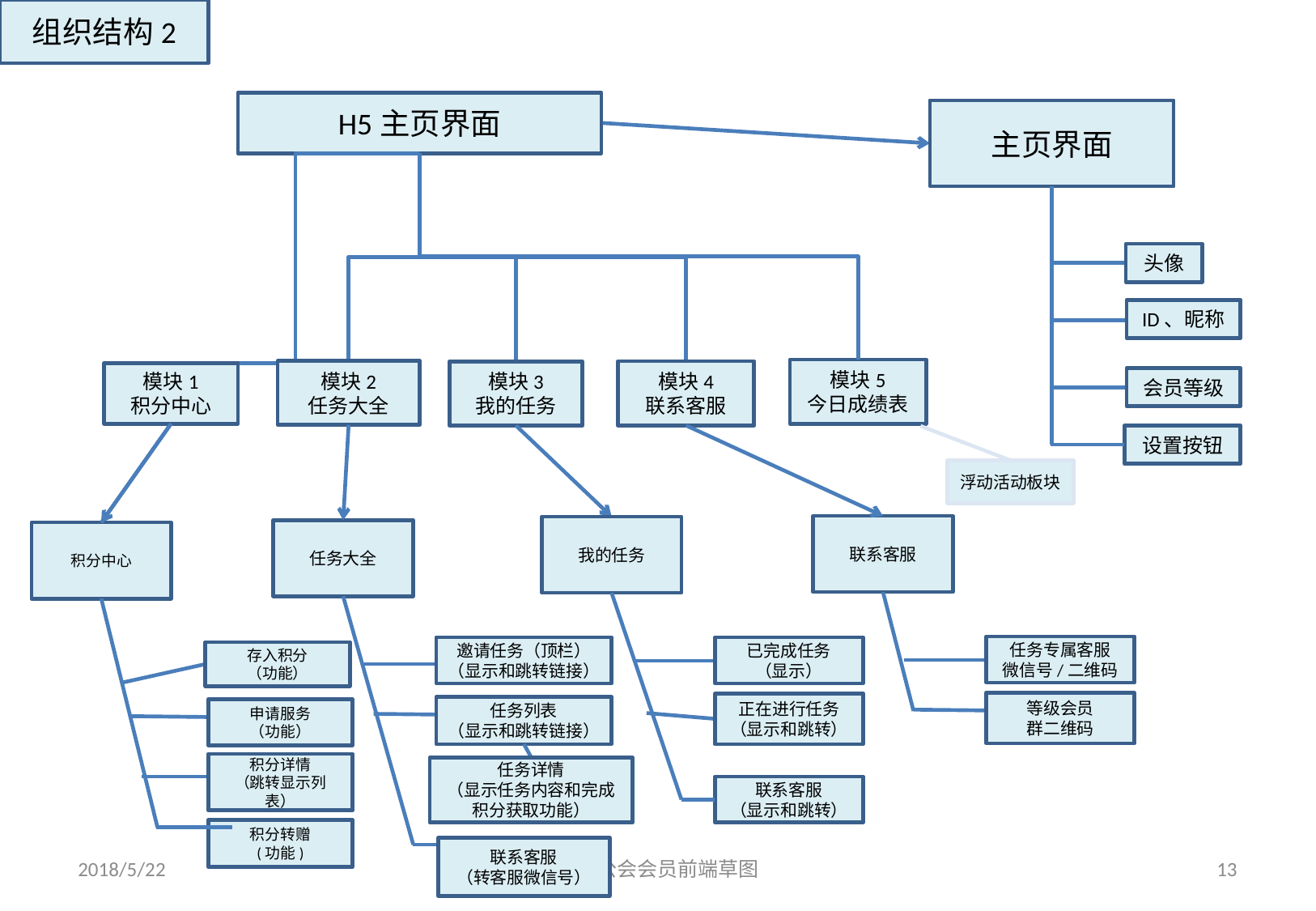

组织结构2
H5主页界面
模块1
积分中心
模块2
任务大全
模块5
今日成绩表
模块4
联系客服
模块3
我的任务
主页界面
头像
ID、昵称
会员等级
设置按钮
浮动活动板块
联系客服
任务专属客服
微信号/二维码
等级会员
群二维码
我的任务
已完成任务
（显示）
正在进行任务
（显示和跳转）
联系客服
（显示和跳转）
任务大全
邀请任务（顶栏）
（显示和跳转链接）
任务列表
（显示和跳转链接）
联系客服
（转客服微信号）
任务详情
（显示任务内容和完成积分获取功能）
积分中心
存入积分
（功能）
申请服务
（功能）
积分详情
（跳转显示列表）
积分转赠
(功能)
2018/5/22
干货公会会员前端草图
13